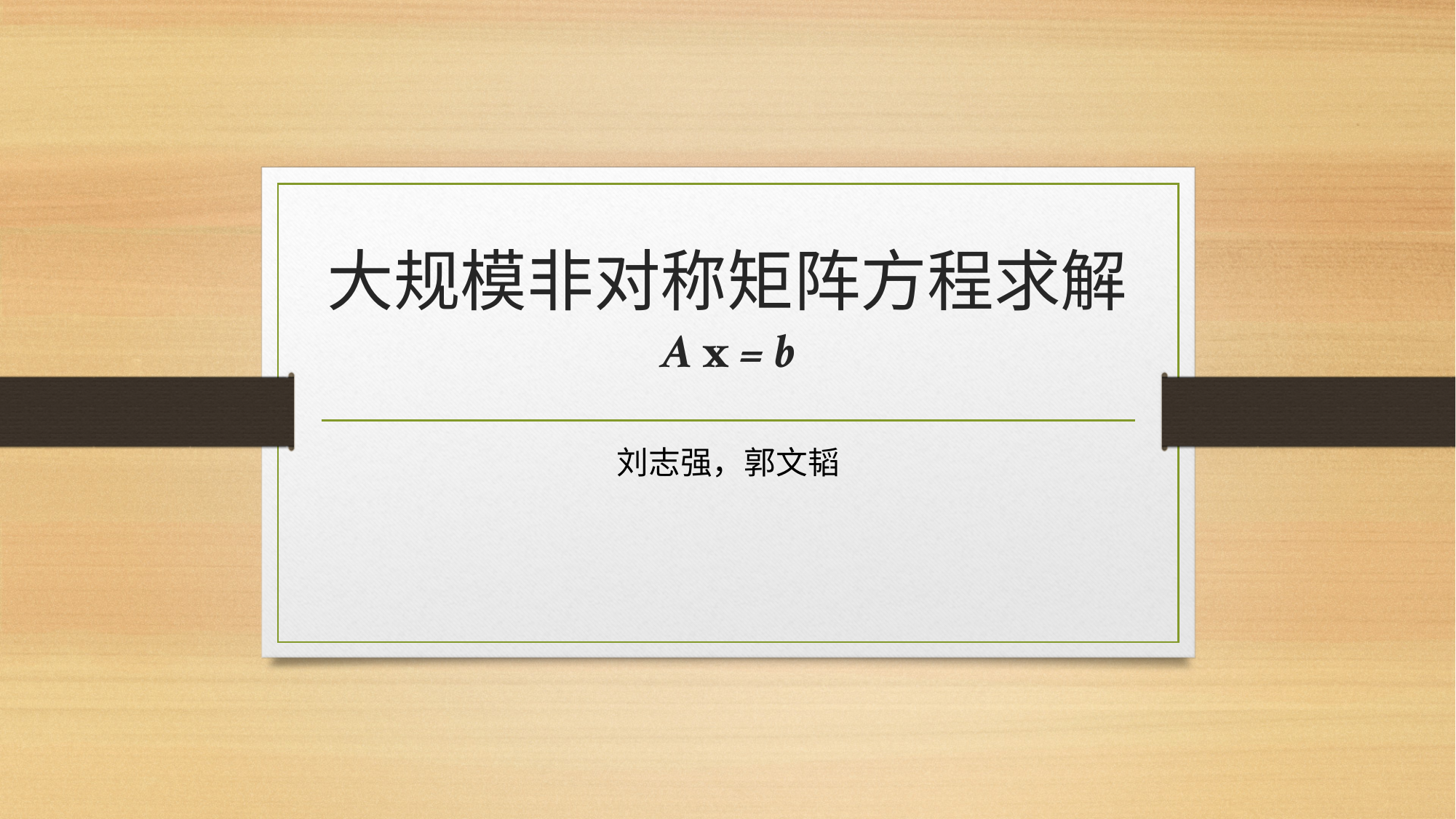

# 大规模非对称矩阵方程求解 A x = b
刘志强，郭文韬